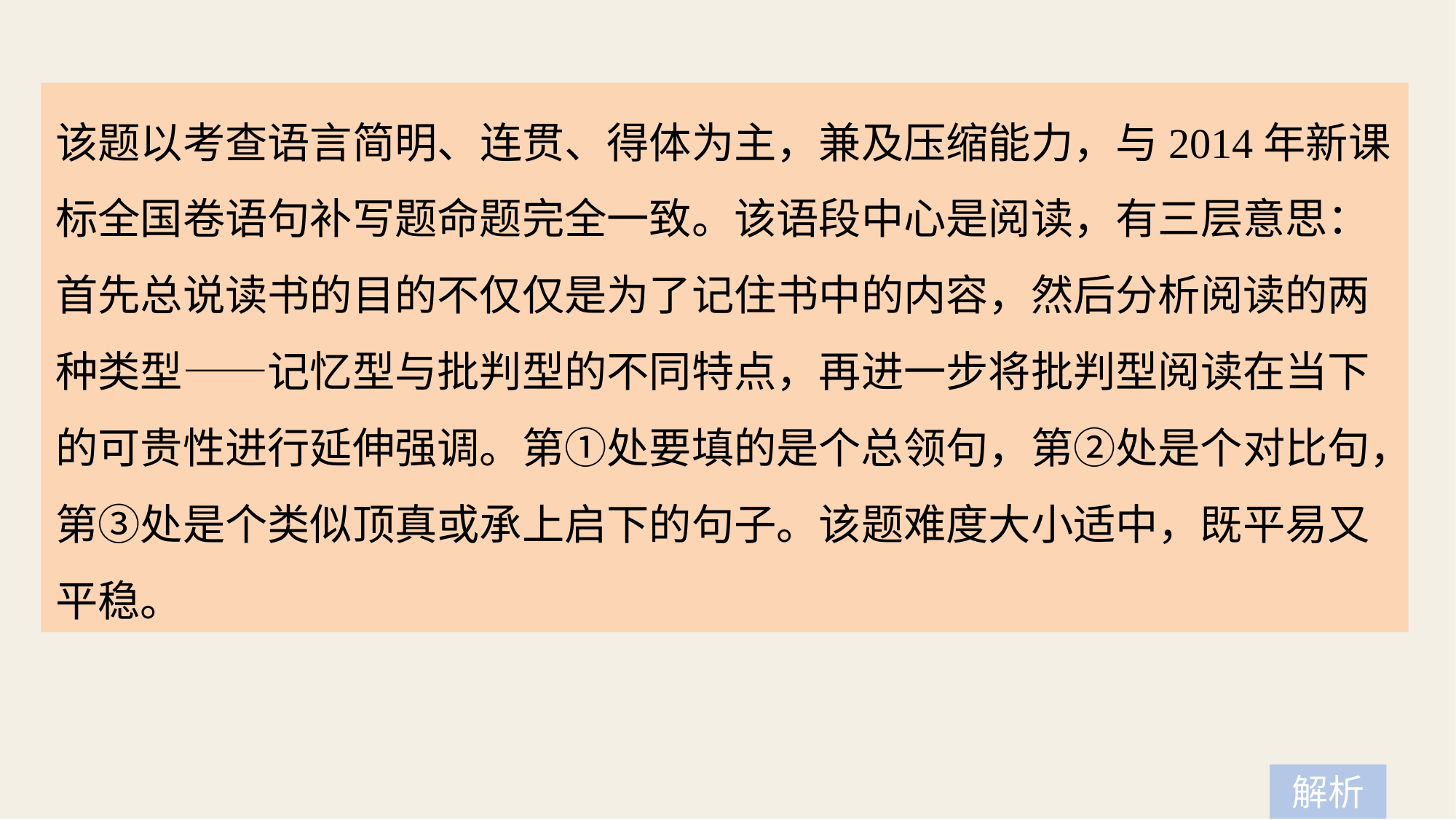

该题以考查语言简明、连贯、得体为主，兼及压缩能力，与2014年新课标全国卷语句补写题命题完全一致。该语段中心是阅读，有三层意思：首先总说读书的目的不仅仅是为了记住书中的内容，然后分析阅读的两种类型——记忆型与批判型的不同特点，再进一步将批判型阅读在当下的可贵性进行延伸强调。第①处要填的是个总领句，第②处是个对比句，第③处是个类似顶真或承上启下的句子。该题难度大小适中，既平易又平稳。
解析